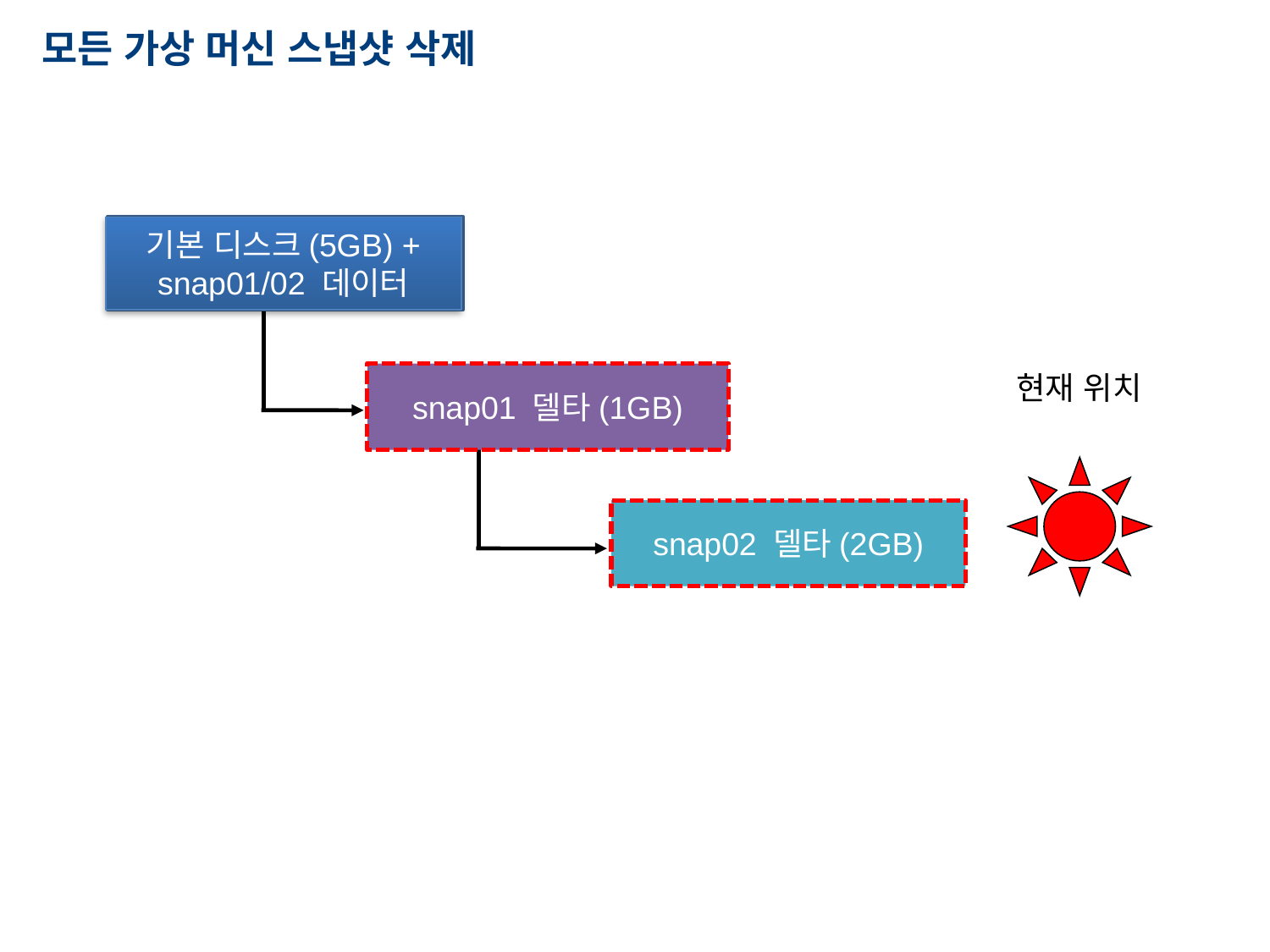

# 모든 가상 머신 스냅샷 삭제
기본 디스크(5GB) +
snap01/02 데이터
기본 디스크(5GB)

현재 위치

snap01 델타(1GB)

snap02 델타(2GB)